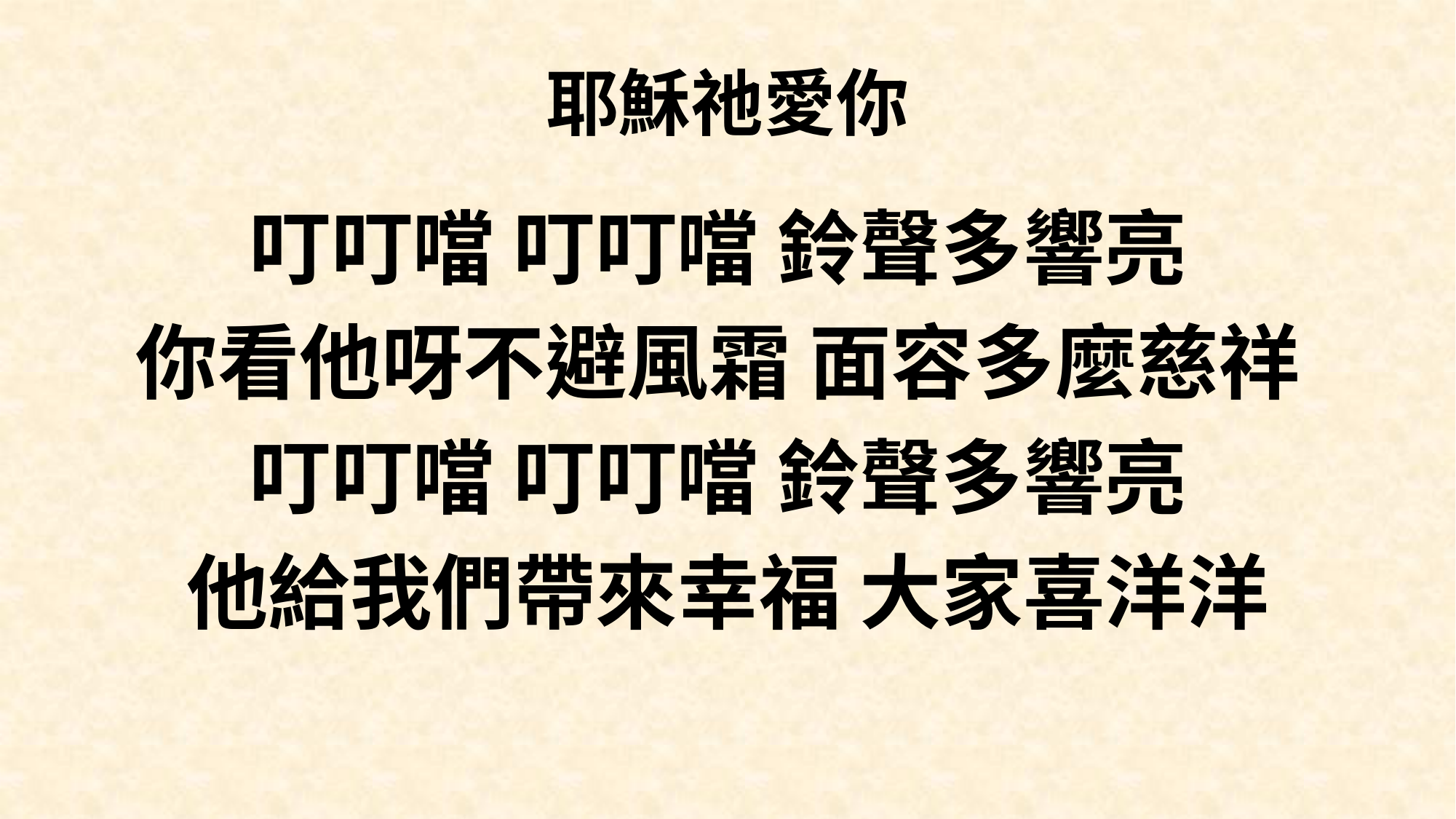

# 耶穌祂愛你
叮叮噹 叮叮噹 鈴聲多響亮
你看他呀不避風霜 面容多麼慈祥
叮叮噹 叮叮噹 鈴聲多響亮
他給我們帶來幸福 大家喜洋洋